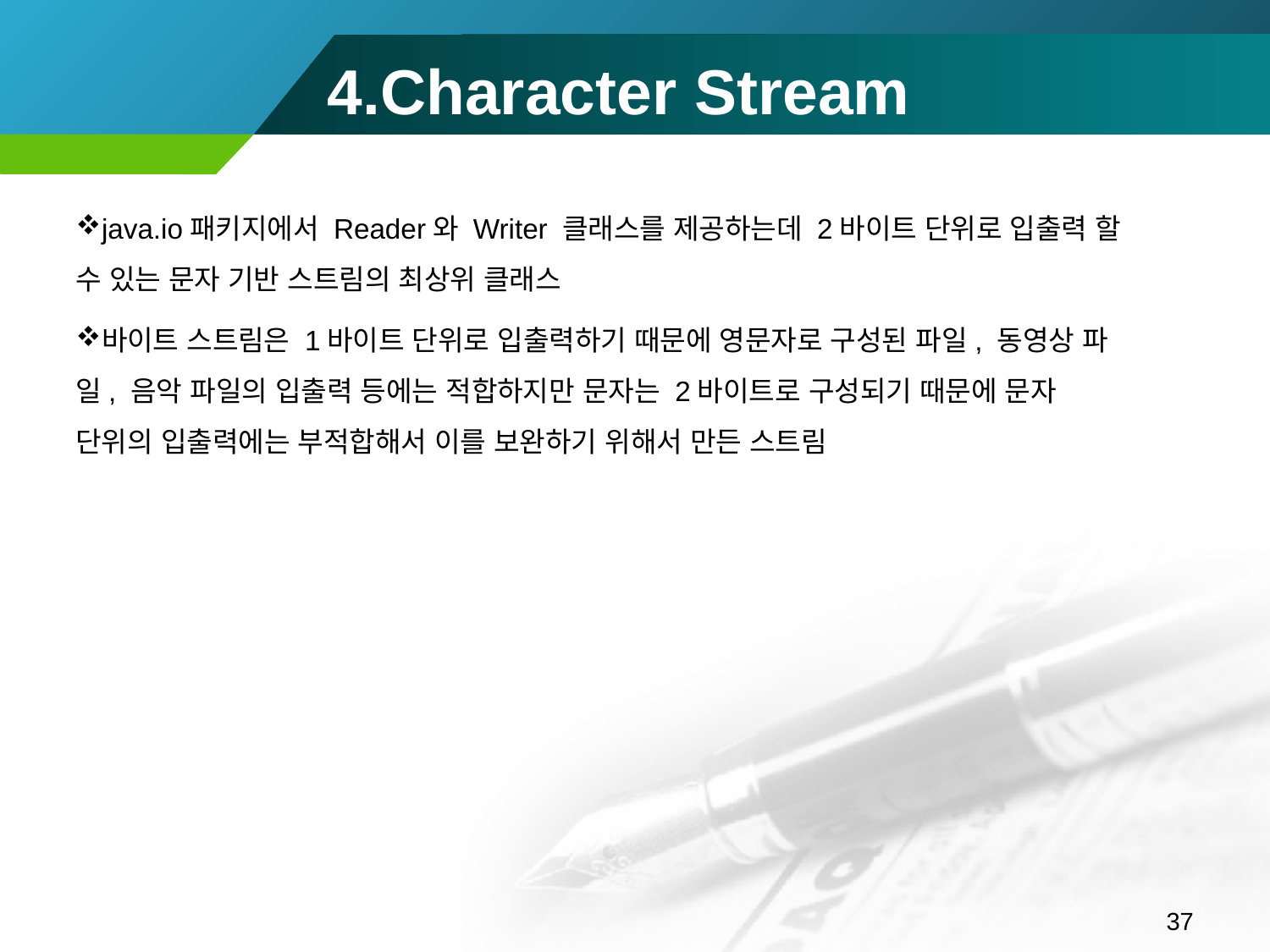

4.Character Stream
java.io패키지에서 Reader와 Writer 클래스를 제공하는데 2바이트 단위로 입출력 할 수 있는 문자 기반 스트림의 최상위 클래스
바이트 스트림은 1바이트 단위로 입출력하기 때문에 영문자로 구성된 파일, 동영상 파일, 음악 파일의 입출력 등에는 적합하지만 문자는 2바이트로 구성되기 때문에 문자 단위의 입출력에는 부적합해서 이를 보완하기 위해서 만든 스트림
37